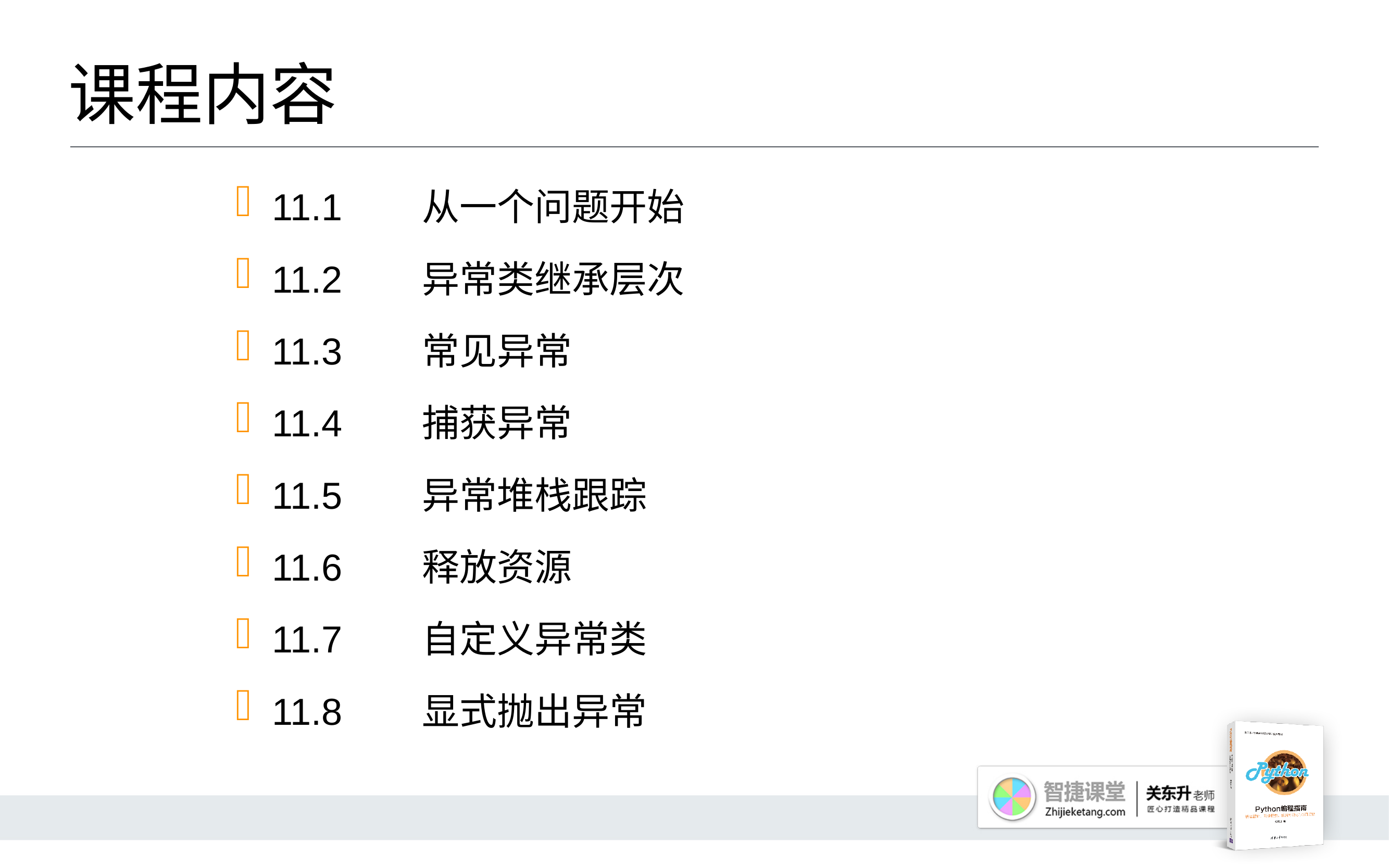

# 课程内容
11.1 	从一个问题开始
11.2 	异常类继承层次
11.3 	常见异常
11.4 	捕获异常
11.5 	异常堆栈跟踪
11.6 	释放资源
11.7 	自定义异常类
11.8 	显式抛出异常